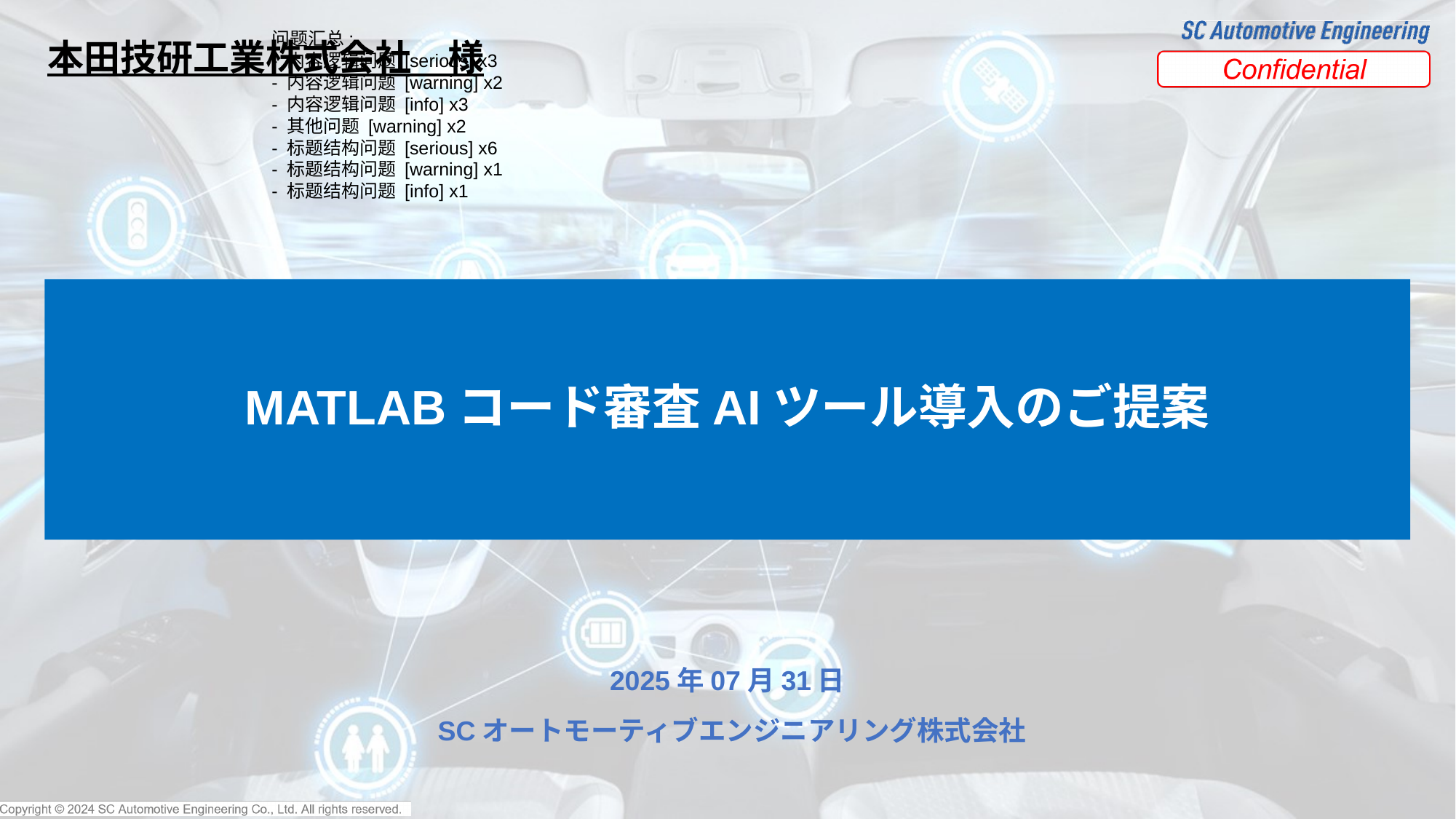

问题汇总:
- 内容逻辑问题 [serious] x3
- 内容逻辑问题 [warning] x2
- 内容逻辑问题 [info] x3
- 其他问题 [warning] x2
- 标题结构问题 [serious] x6
- 标题结构问题 [warning] x1
- 标题结构问题 [info] x1
MATLABコード審査AIツール導入のご提案
2025年07月31日